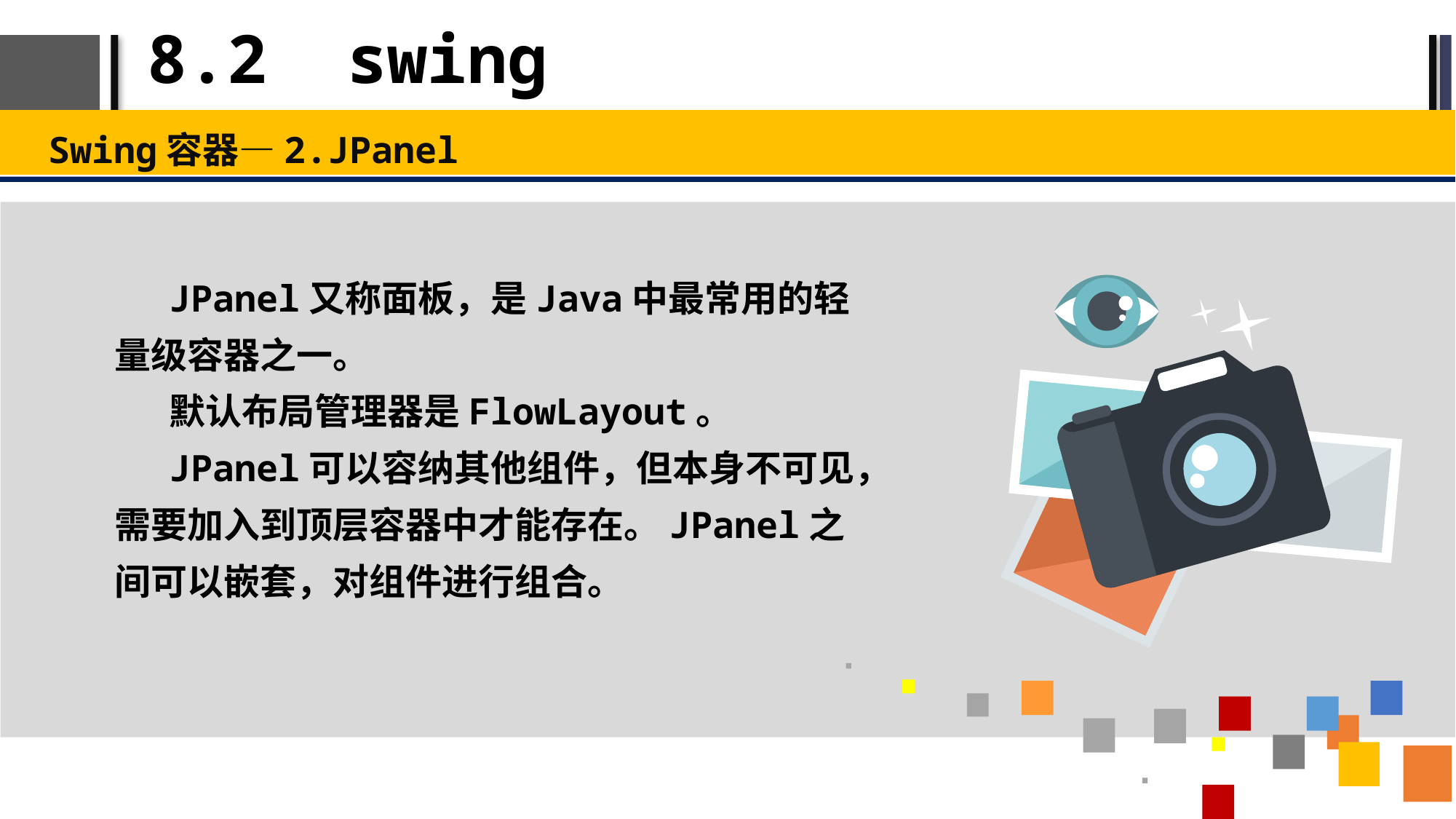

# 8.2  swing

Swing容器—2.JPanel

JPanel又称面板，是Java中最常用的轻量级容器之一。
默认布局管理器是FlowLayout。
JPanel可以容纳其他组件，但本身不可见，需要加入到顶层容器中才能存在。JPanel之间可以嵌套，对组件进行组合。